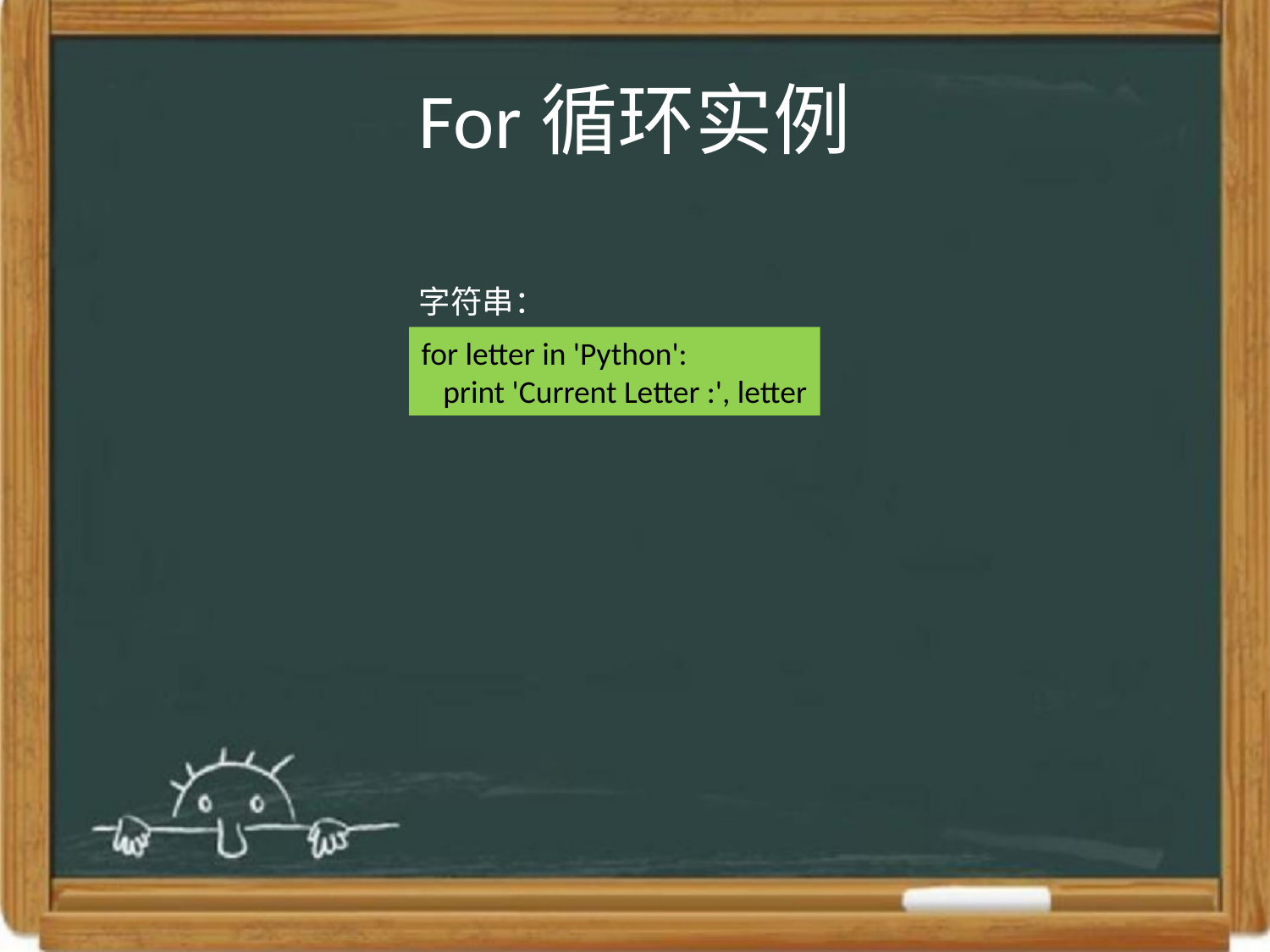

# For循环实例
字符串：
for letter in 'Python':
   print 'Current Letter :', letter